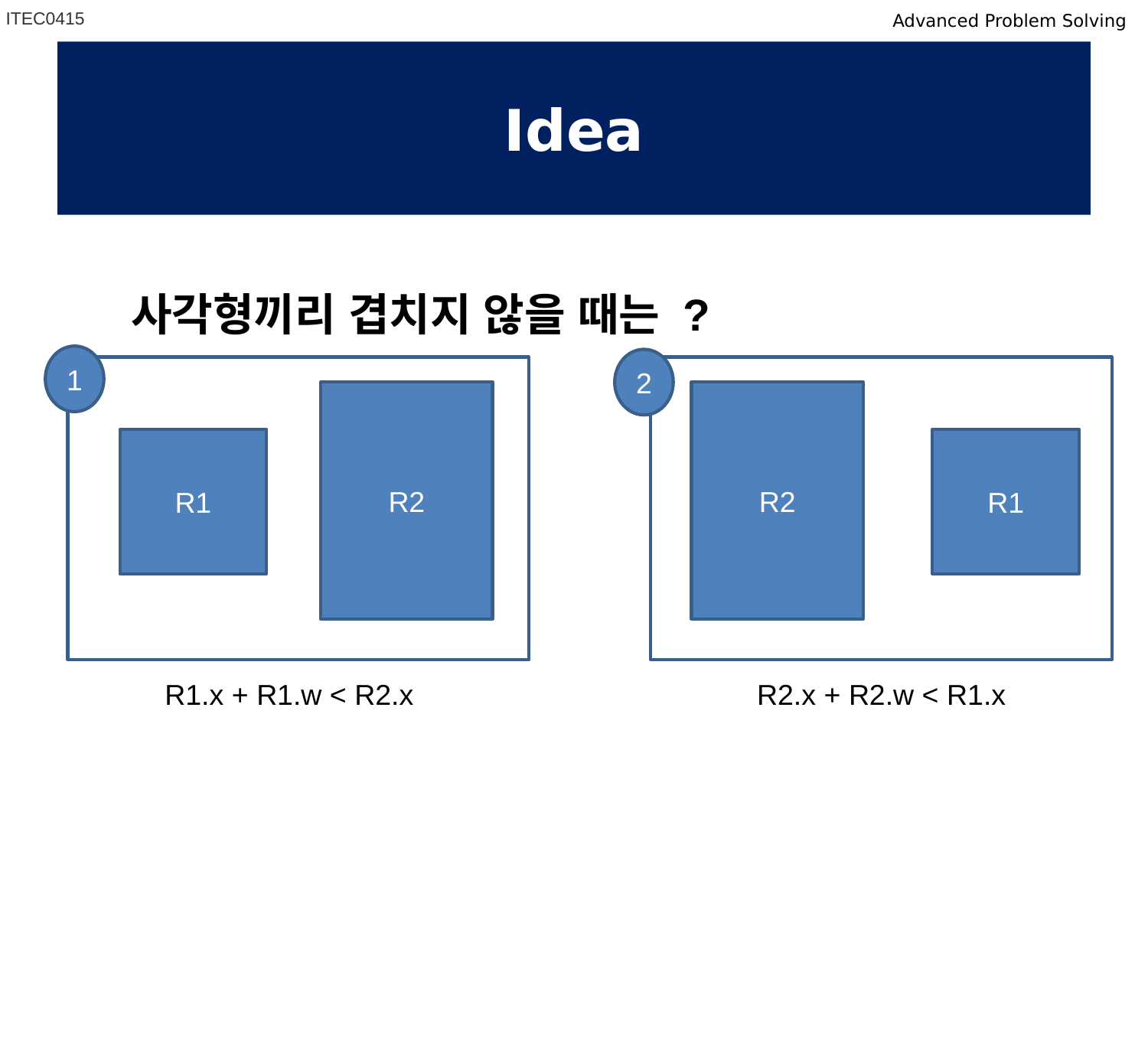

ITEC0415
Advanced Problem Solving
# Idea
사각형끼리 겹치지 않을 때는 ?
1
2

R2
R2
R1
R1
R1.x + R1.w < R2.x
R2.x + R2.w < R1.x